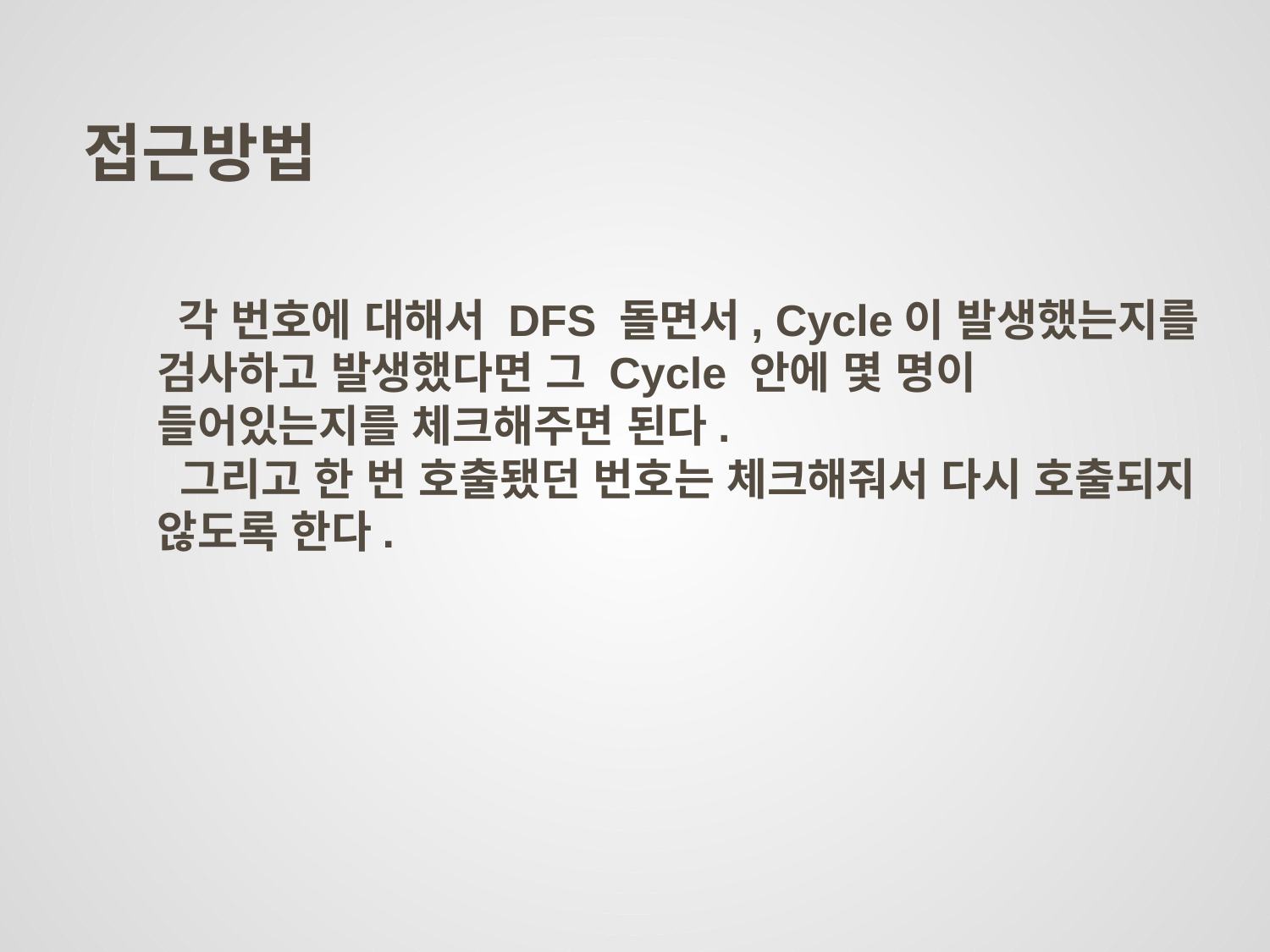

접근방법

 각 번호에 대해서 DFS 돌면서, Cycle이 발생했는지를 검사하고 발생했다면 그 Cycle 안에 몇 명이 들어있는지를 체크해주면 된다.
 그리고 한 번 호출됐던 번호는 체크해줘서 다시 호출되지 않도록 한다.